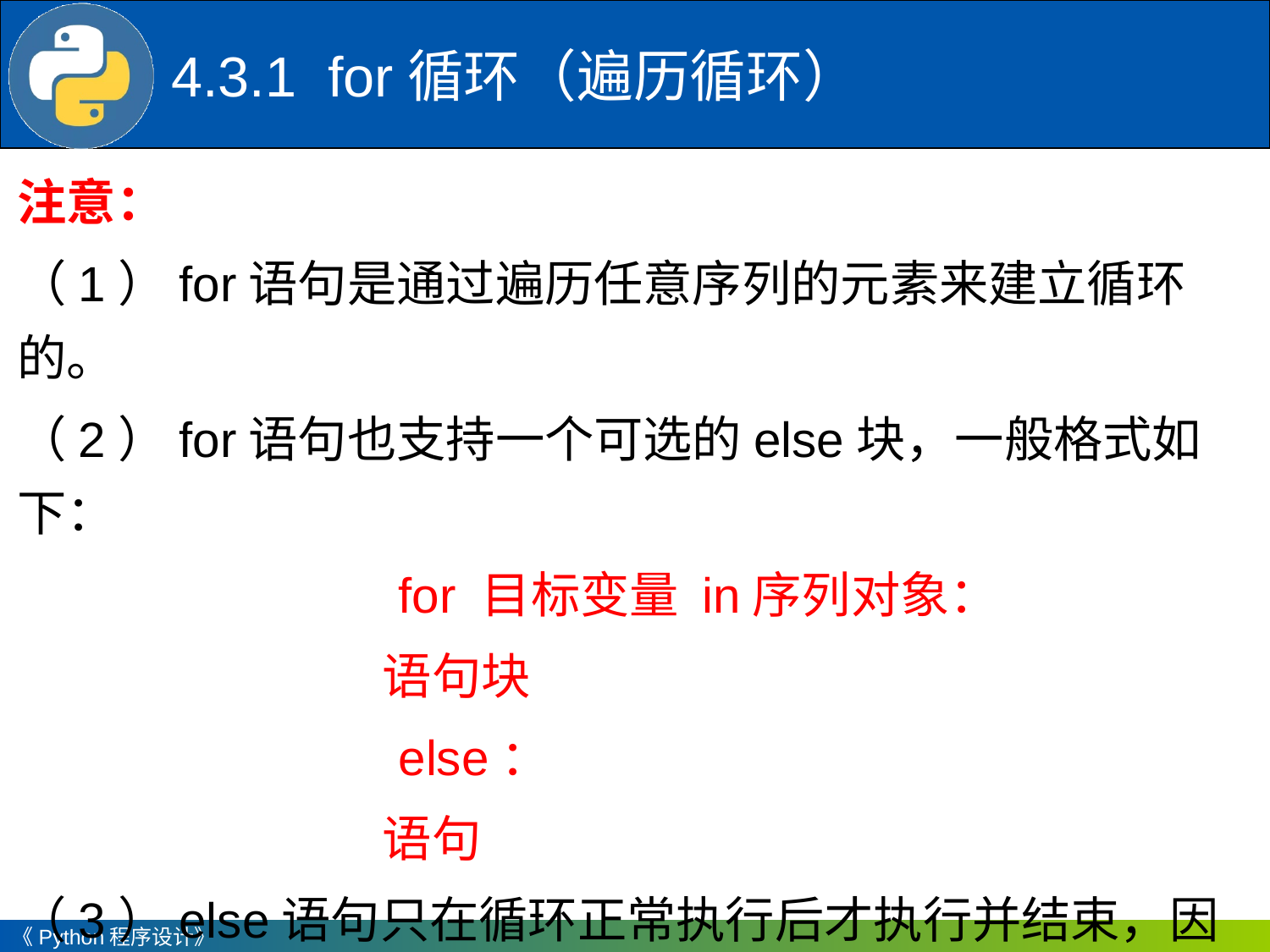

4.3.1  for循环（遍历循环）
注意：
（1）for语句是通过遍历任意序列的元素来建立循环的。
（2）for语句也支持一个可选的else块，一般格式如下：
			for 目标变量 in序列对象：
          		语句块
			else：
           		语句
（3）else语句只在循环正常执行后才执行并结束，因此，可以在<语句块2>中放置评价循环执行情况的语句。